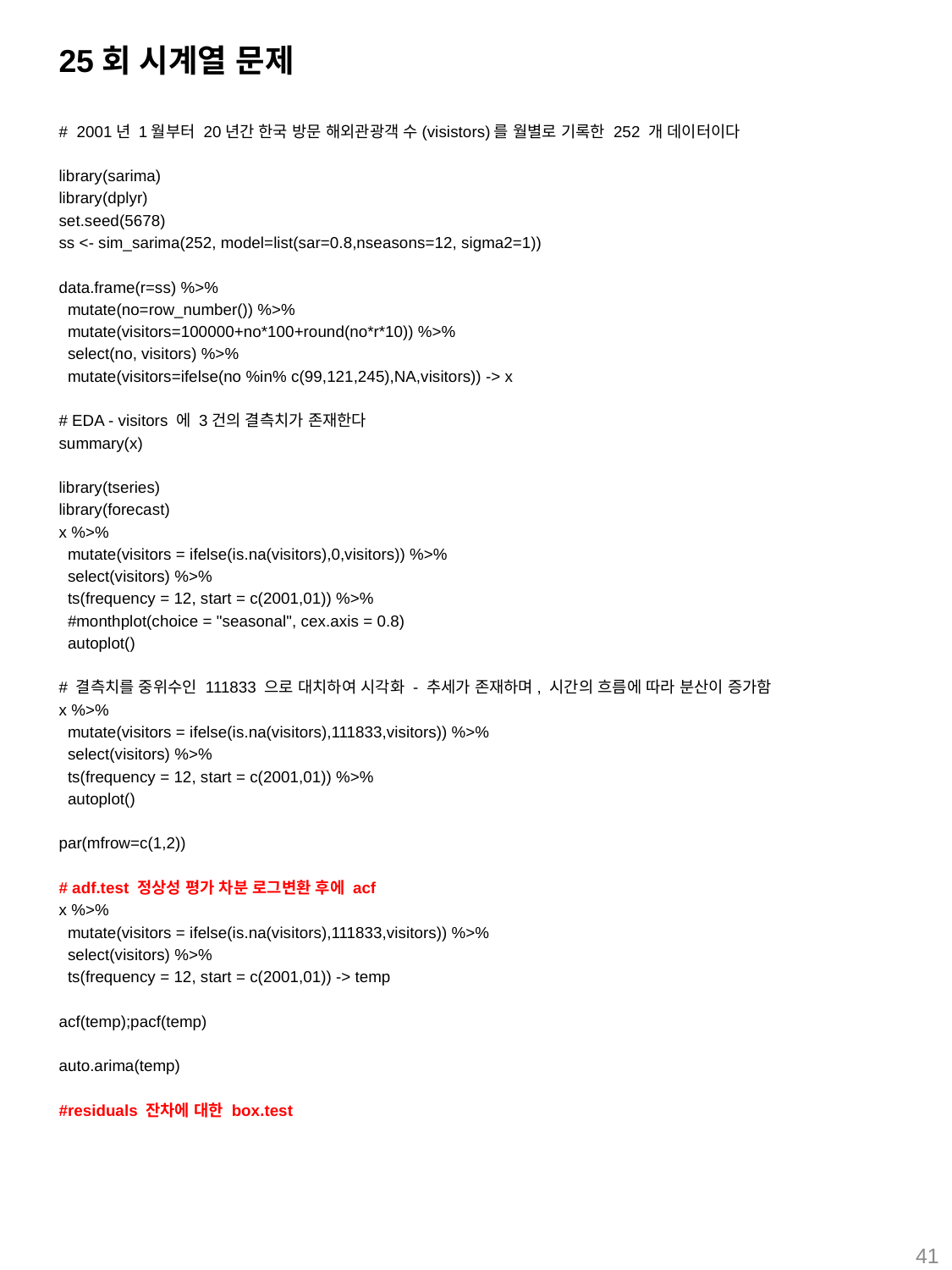

# 25회 시계열 문제
#  2001년 1월부터 20년간 한국 방문 해외관광객 수(visistors)를 월별로 기록한 252 개 데이터이다

library(sarima)
library(dplyr)
set.seed(5678)
ss <- sim_sarima(252, model=list(sar=0.8,nseasons=12, sigma2=1))

data.frame(r=ss) %>%
  mutate(no=row_number()) %>%
  mutate(visitors=100000+no*100+round(no*r*10)) %>%
  select(no, visitors) %>%
  mutate(visitors=ifelse(no %in% c(99,121,245),NA,visitors)) -> x

# EDA - visitors 에 3건의 결측치가 존재한다
summary(x)

library(tseries)
library(forecast)
x %>%
  mutate(visitors = ifelse(is.na(visitors),0,visitors)) %>%
  select(visitors) %>%
  ts(frequency = 12, start = c(2001,01)) %>%
  #monthplot(choice = "seasonal", cex.axis = 0.8)
  autoplot()

# 결측치를 중위수인 111833 으로 대치하여 시각화 - 추세가 존재하며, 시간의 흐름에 따라 분산이 증가함
x %>%
  mutate(visitors = ifelse(is.na(visitors),111833,visitors)) %>%
  select(visitors) %>%
  ts(frequency = 12, start = c(2001,01)) %>%
  autoplot()

par(mfrow=c(1,2))

# adf.test 정상성 평가 차분 로그변환 후에 acf
x %>%
  mutate(visitors = ifelse(is.na(visitors),111833,visitors)) %>%
  select(visitors) %>%
  ts(frequency = 12, start = c(2001,01)) -> temp

acf(temp);pacf(temp)

auto.arima(temp)

#residuals 잔차에 대한 box.test
41